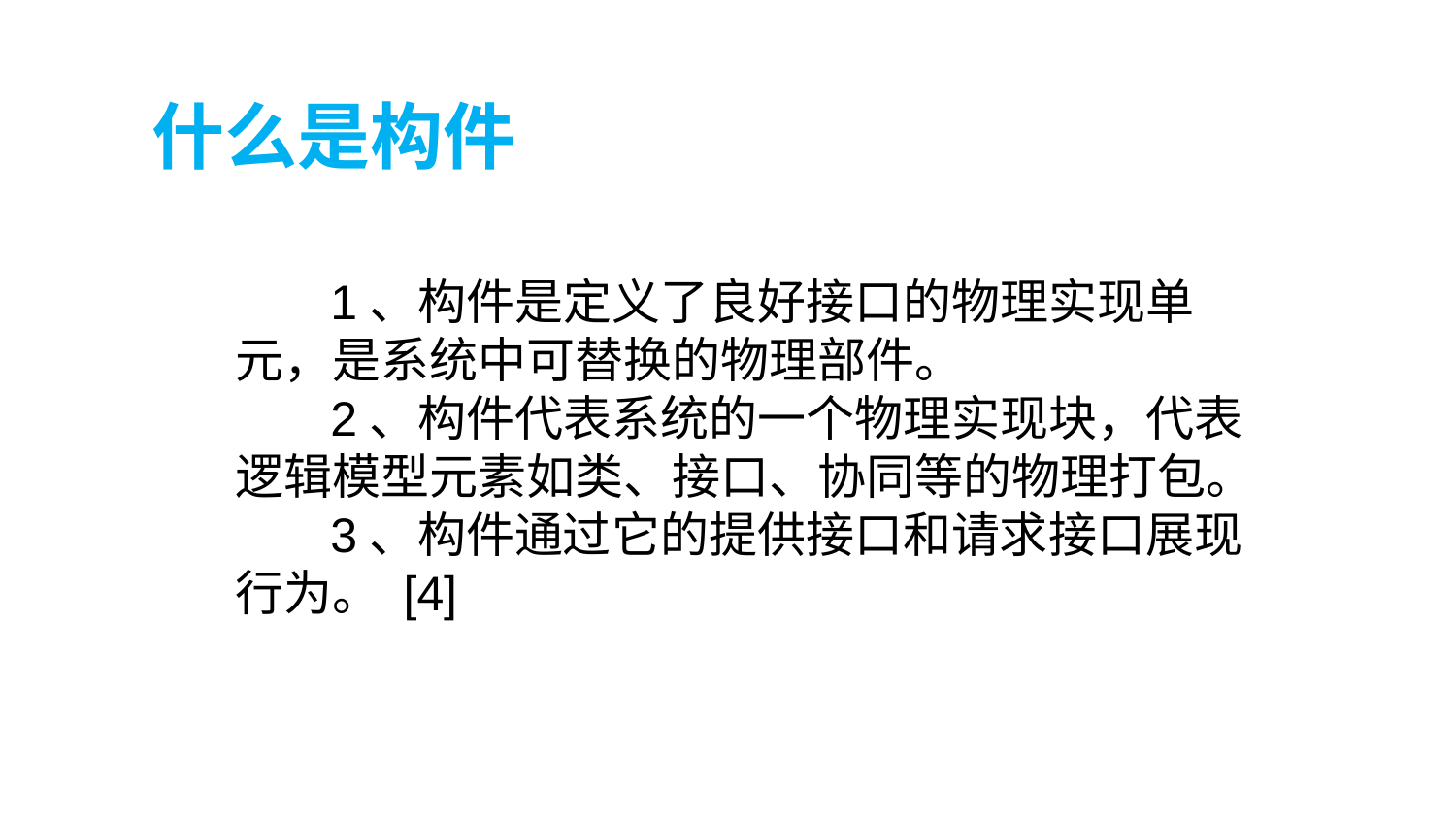

什么是构件
       1、构件是定义了良好接口的物理实现单元，是系统中可替换的物理部件。
       2、构件代表系统的一个物理实现块，代表逻辑模型元素如类、接口、协同等的物理打包。
       3、构件通过它的提供接口和请求接口展现行为。 [4]